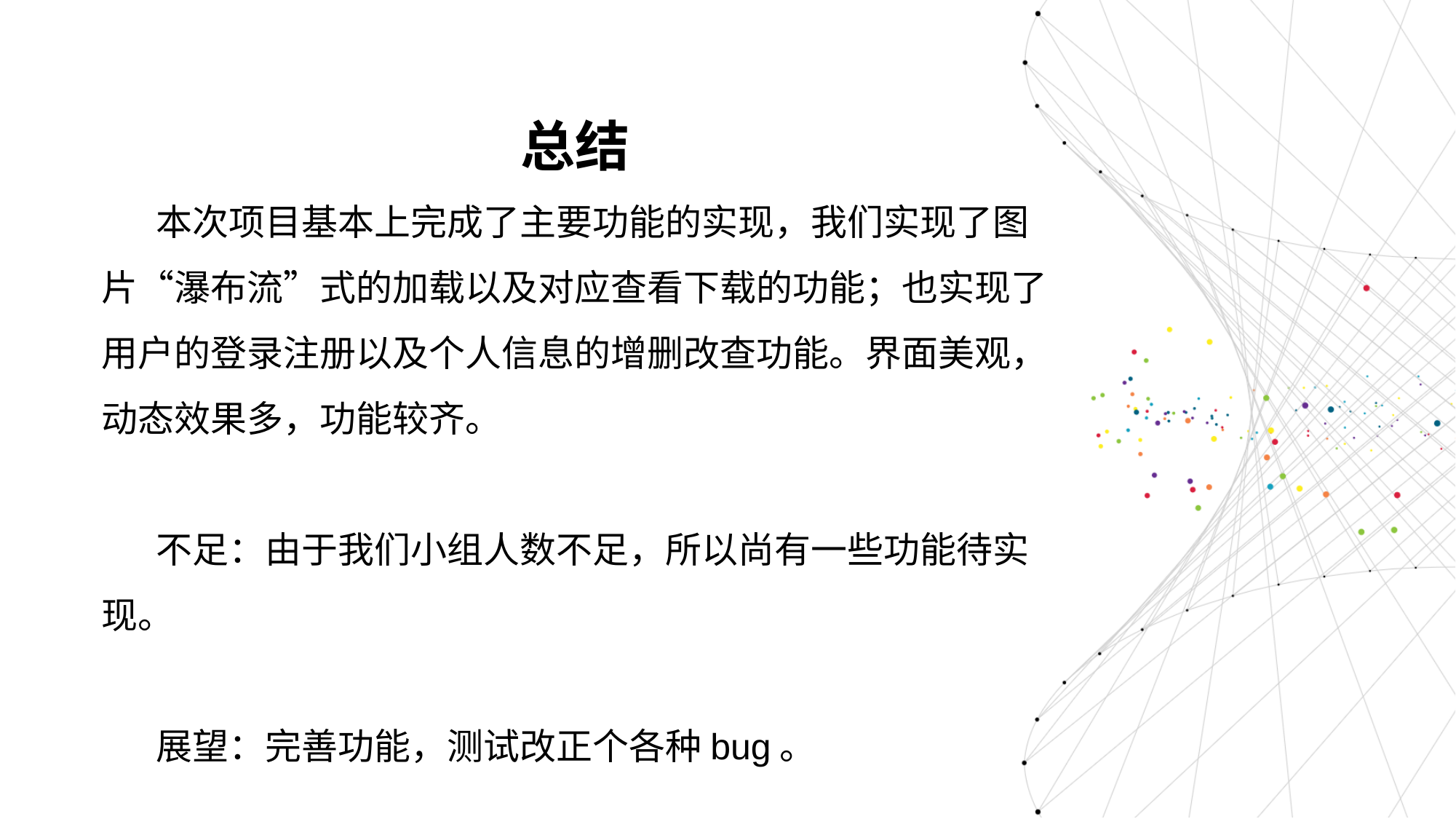

总结
本次项目基本上完成了主要功能的实现，我们实现了图片“瀑布流”式的加载以及对应查看下载的功能；也实现了用户的登录注册以及个人信息的增删改查功能。界面美观，动态效果多，功能较齐。

不足：由于我们小组人数不足，所以尚有一些功能待实现。

展望：完善功能，测试改正个各种bug。